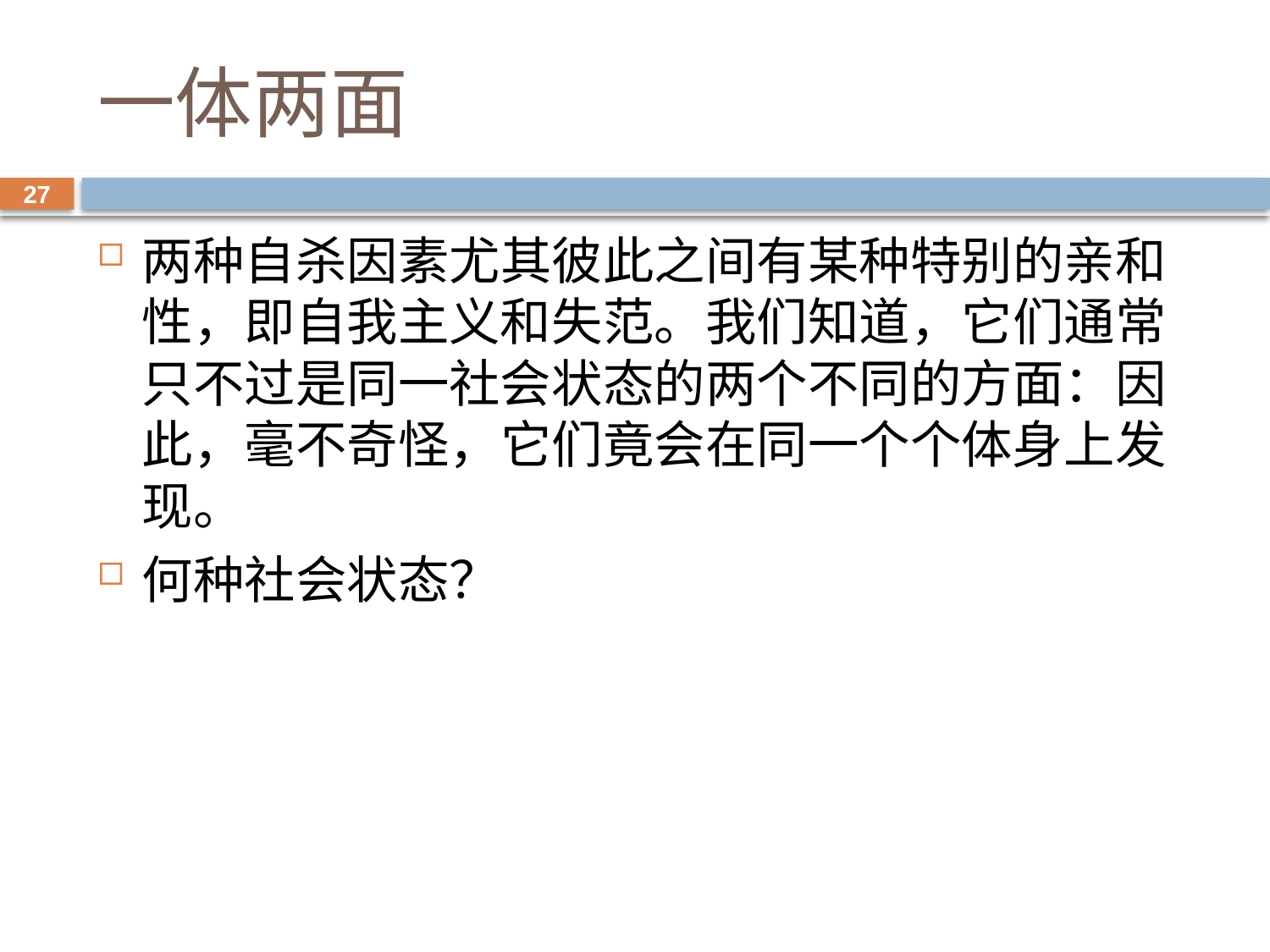

# 一体两面
27
两种自杀因素尤其彼此之间有某种特别的亲和性，即自我主义和失范。我们知道，它们通常只不过是同一社会状态的两个不同的方面：因此，毫不奇怪，它们竟会在同一个个体身上发现。
何种社会状态？